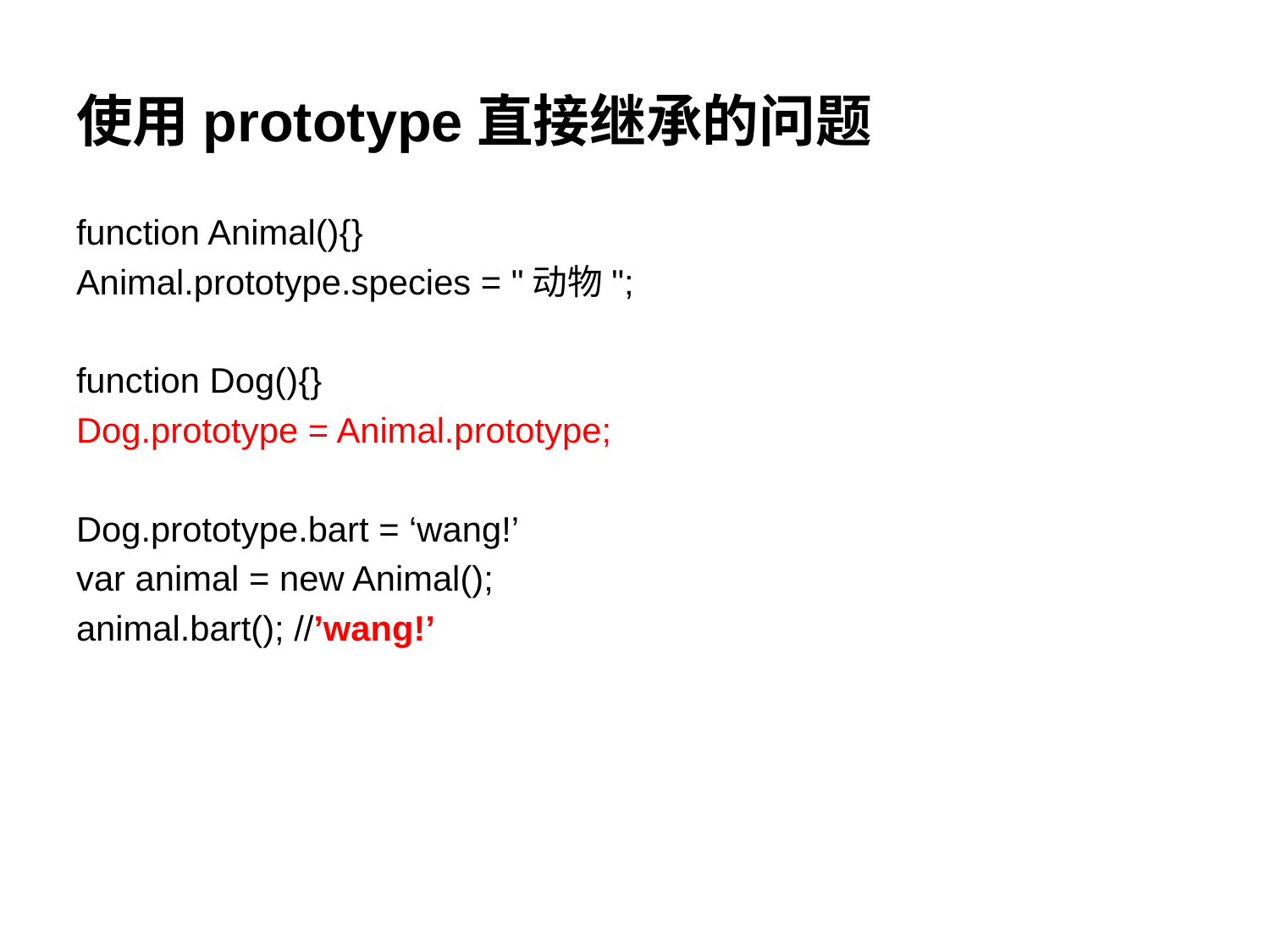

使用prototype直接继承的问题

function Animal(){}
Animal.prototype.species = "动物";

function Dog(){}
Dog.prototype = Animal.prototype;

Dog.prototype.bart = ‘wang!’
var animal = new Animal();
animal.bart(); //’wang!’